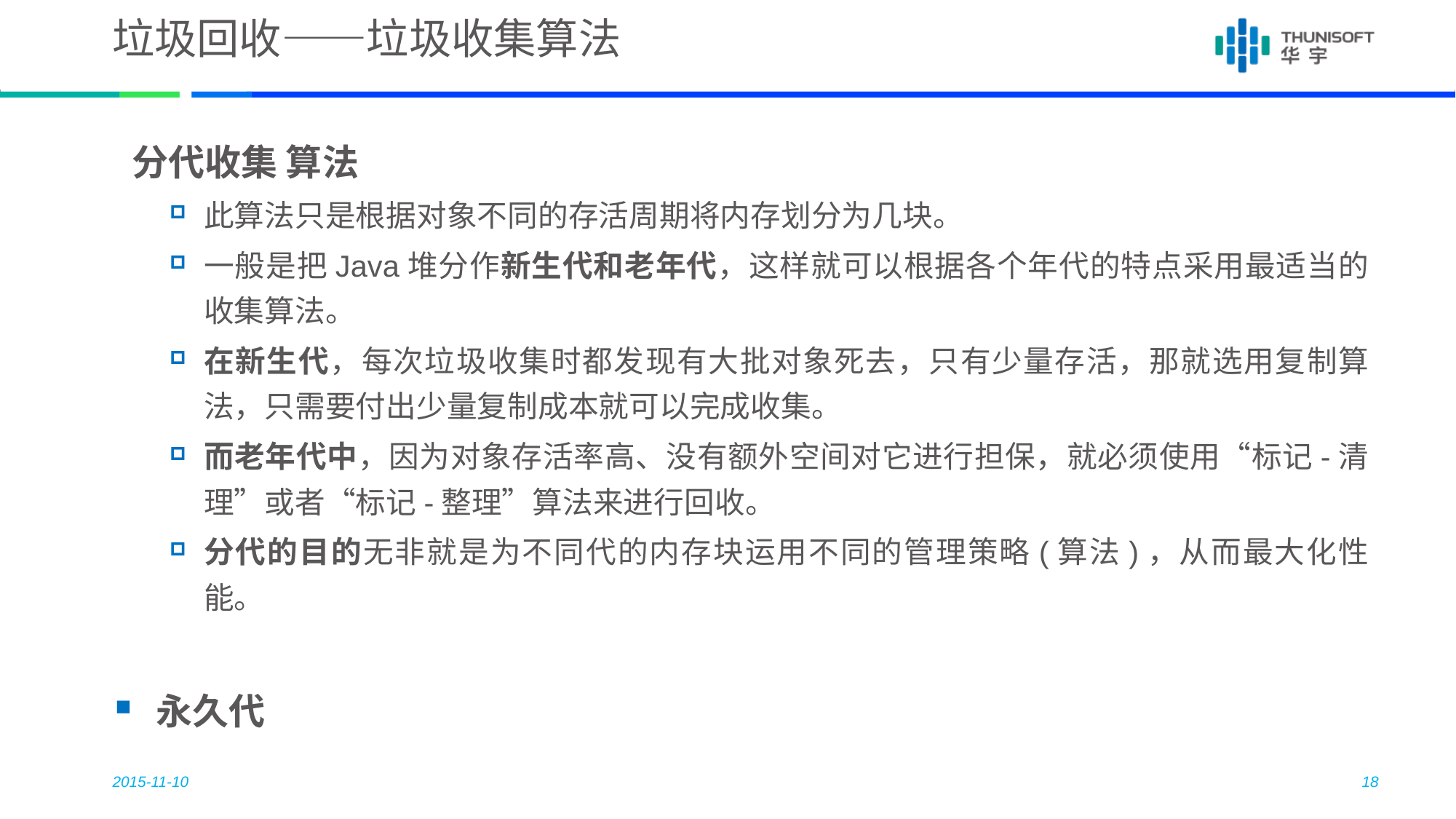

# 垃圾回收——垃圾收集算法
 分代收集 算法
此算法只是根据对象不同的存活周期将内存划分为几块。
一般是把Java堆分作新生代和老年代，这样就可以根据各个年代的特点采用最适当的收集算法。
在新生代，每次垃圾收集时都发现有大批对象死去，只有少量存活，那就选用复制算法，只需要付出少量复制成本就可以完成收集。
而老年代中，因为对象存活率高、没有额外空间对它进行担保，就必须使用“标记-清理”或者“标记-整理”算法来进行回收。
分代的目的无非就是为不同代的内存块运用不同的管理策略(算法)，从而最大化性能。

永久代

2015-11-10
18